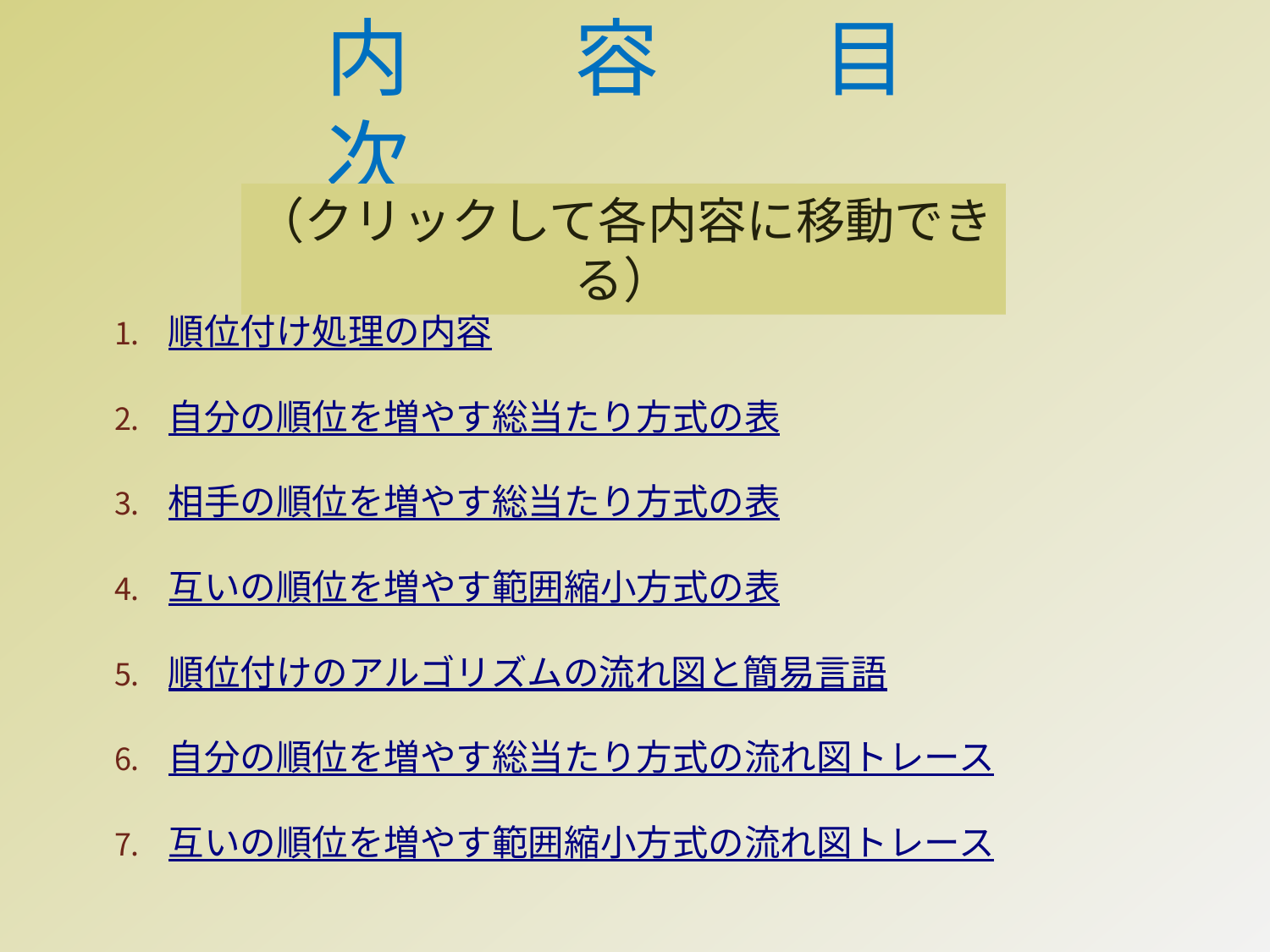

# 内　　容　　目　　次
（クリックして各内容に移動できる）
順位付け処理の内容
自分の順位を増やす総当たり方式の表
相手の順位を増やす総当たり方式の表
互いの順位を増やす範囲縮小方式の表
順位付けのアルゴリズムの流れ図と簡易言語
自分の順位を増やす総当たり方式の流れ図トレース
互いの順位を増やす範囲縮小方式の流れ図トレース